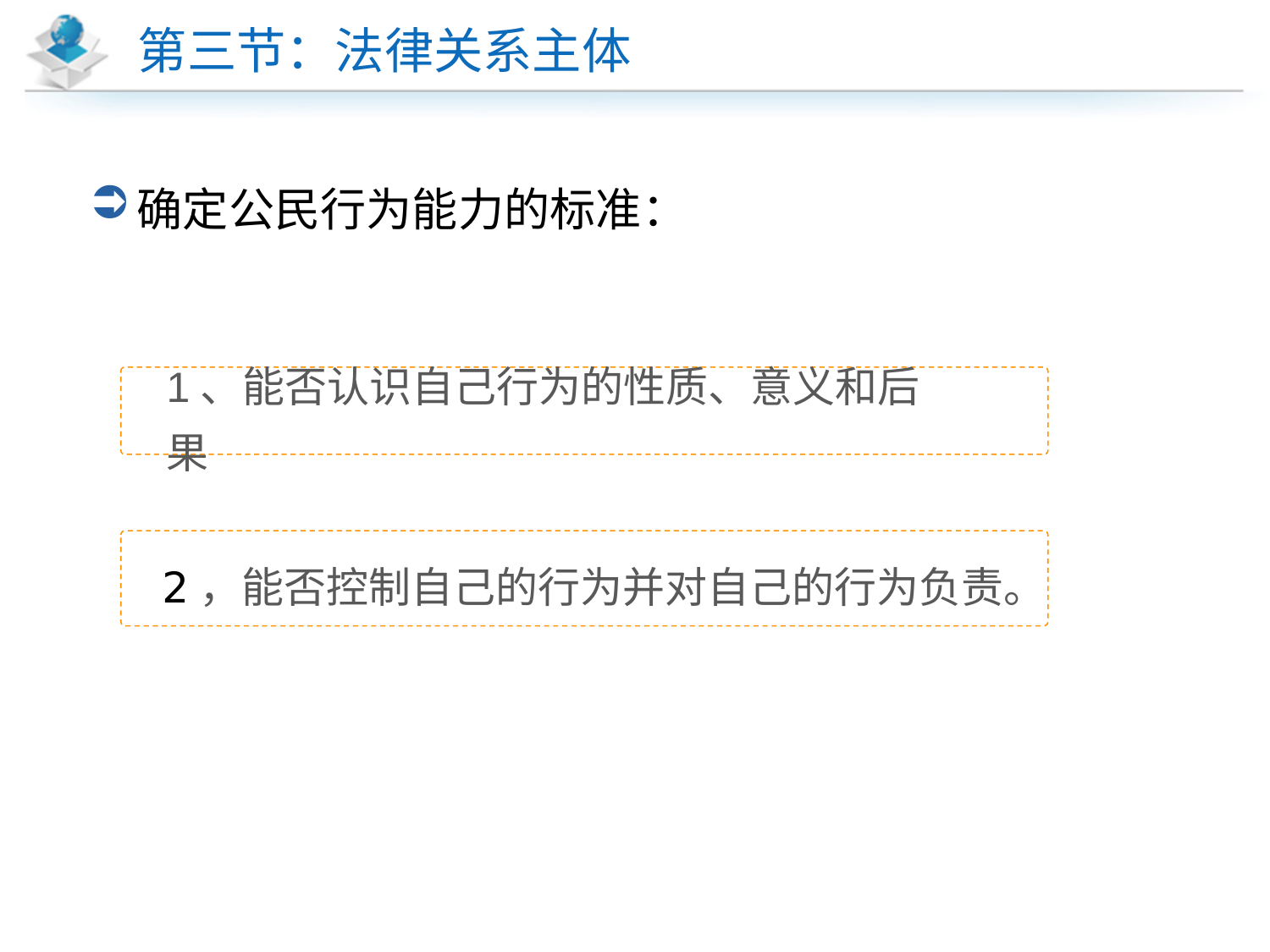

# 第三节：法律关系主体
确定公民行为能力的标准：

1、能否认识自己行为的性质、意义和后果

2，能否控制自己的行为并对自己的行为负责。